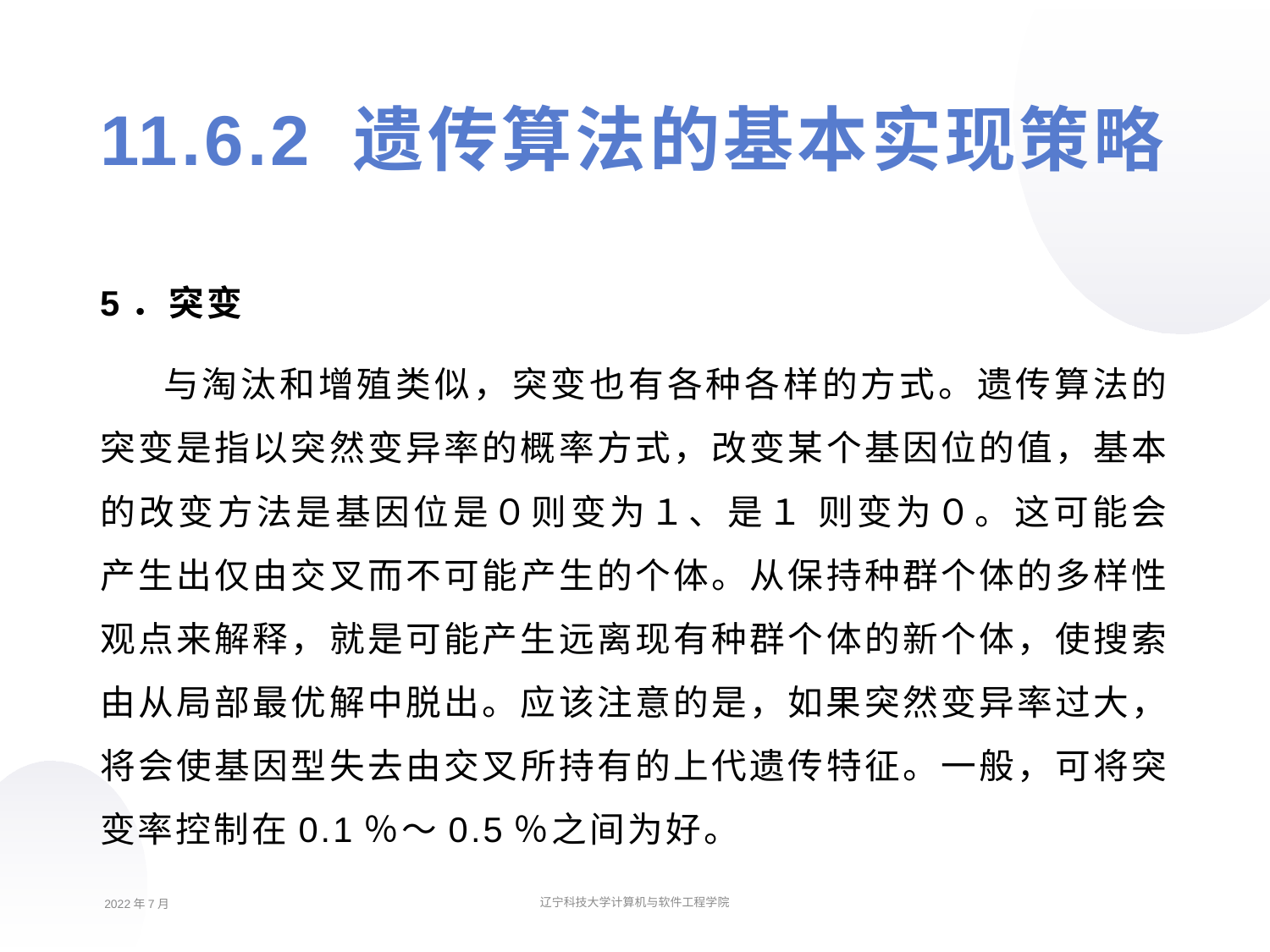

11.6.2 遗传算法的基本实现策略
5．突变
与淘汰和增殖类似，突变也有各种各样的方式。遗传算法的突变是指以突然变异率的概率方式，改变某个基因位的值，基本的改变方法是基因位是０则变为１、是１ 则变为０。这可能会产生出仅由交叉而不可能产生的个体。从保持种群个体的多样性观点来解释，就是可能产生远离现有种群个体的新个体，使搜索由从局部最优解中脱出。应该注意的是，如果突然变异率过大，将会使基因型失去由交叉所持有的上代遗传特征。一般，可将突变率控制在0.1％～0.5％之间为好。

2022年7月
辽宁科技大学计算机与软件工程学院
172